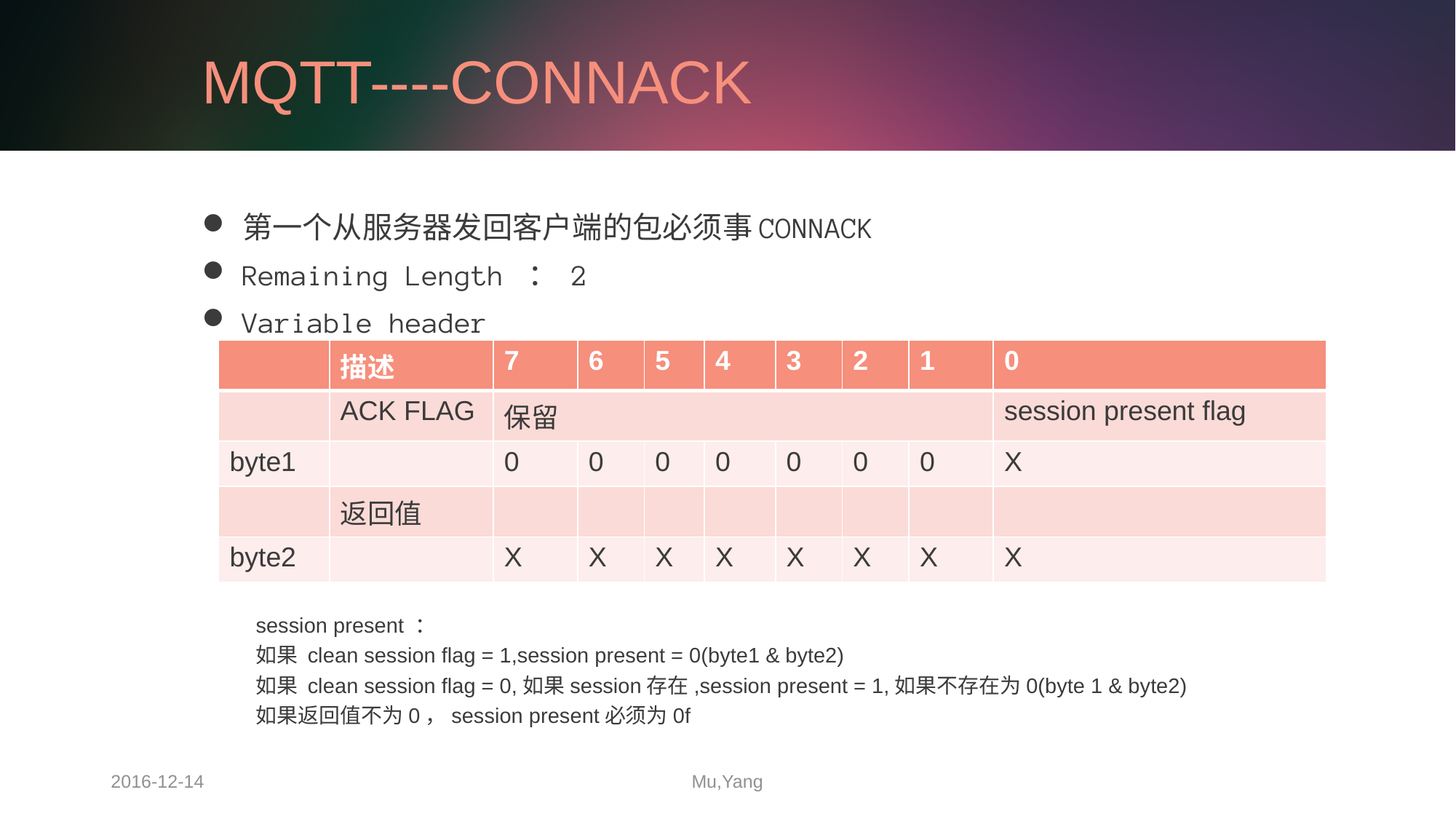

# MQTT----CONNACK
第一个从服务器发回客户端的包必须事CONNACK
Remaining Length ： 2
Variable header

session present ：
	如果 clean session flag = 1,session present = 0(byte1 & byte2)
	如果 clean session flag = 0,如果session存在,session present = 1,如果不存在为0(byte 1 & byte2)
	如果返回值不为0，session present必须为0f
|  | 描述 | 7 | 6 | 5 | 4 | 3 | 2 | 1 | 0 |
| --- | --- | --- | --- | --- | --- | --- | --- | --- | --- |
|  | ACK FLAG | 保留 |  |  |  |  |  |  | session present flag |
| byte1 |  | 0 | 0 | 0 | 0 | 0 | 0 | 0 | X |
|  | 返回值 |  |  |  |  |  |  |  |  |
| byte2 |  | X | X | X | X | X | X | X | X |
2016-12-14
Mu,Yang
21